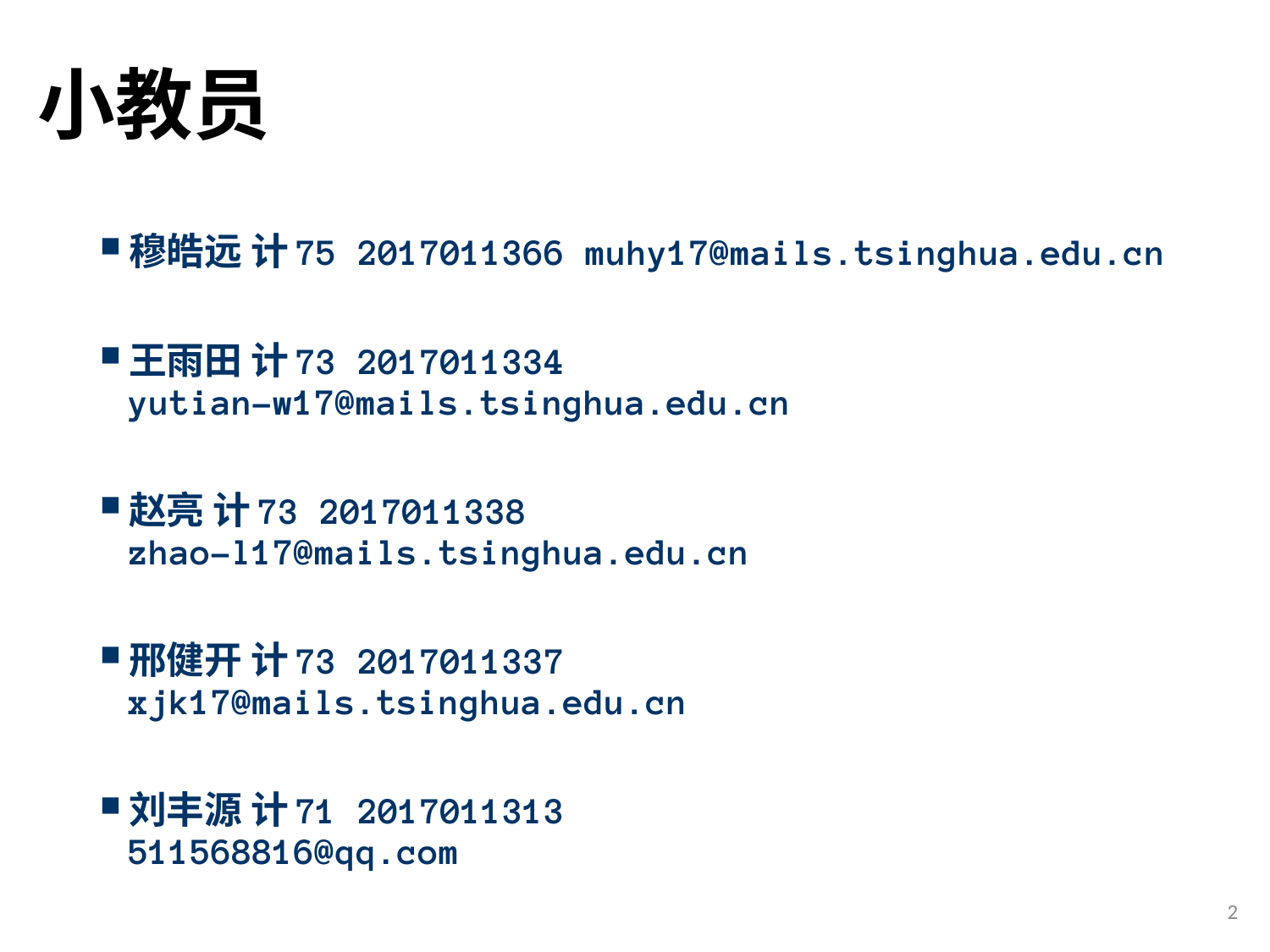

# 小教员
穆皓远 计75 2017011366 muhy17@mails.tsinghua.edu.cn

王雨田 计73 2017011334
yutian-w17@mails.tsinghua.edu.cn

赵亮 计73 2017011338
zhao-l17@mails.tsinghua.edu.cn

邢健开 计73 2017011337
xjk17@mails.tsinghua.edu.cn

刘丰源 计71 2017011313
511568816@qq.com
2